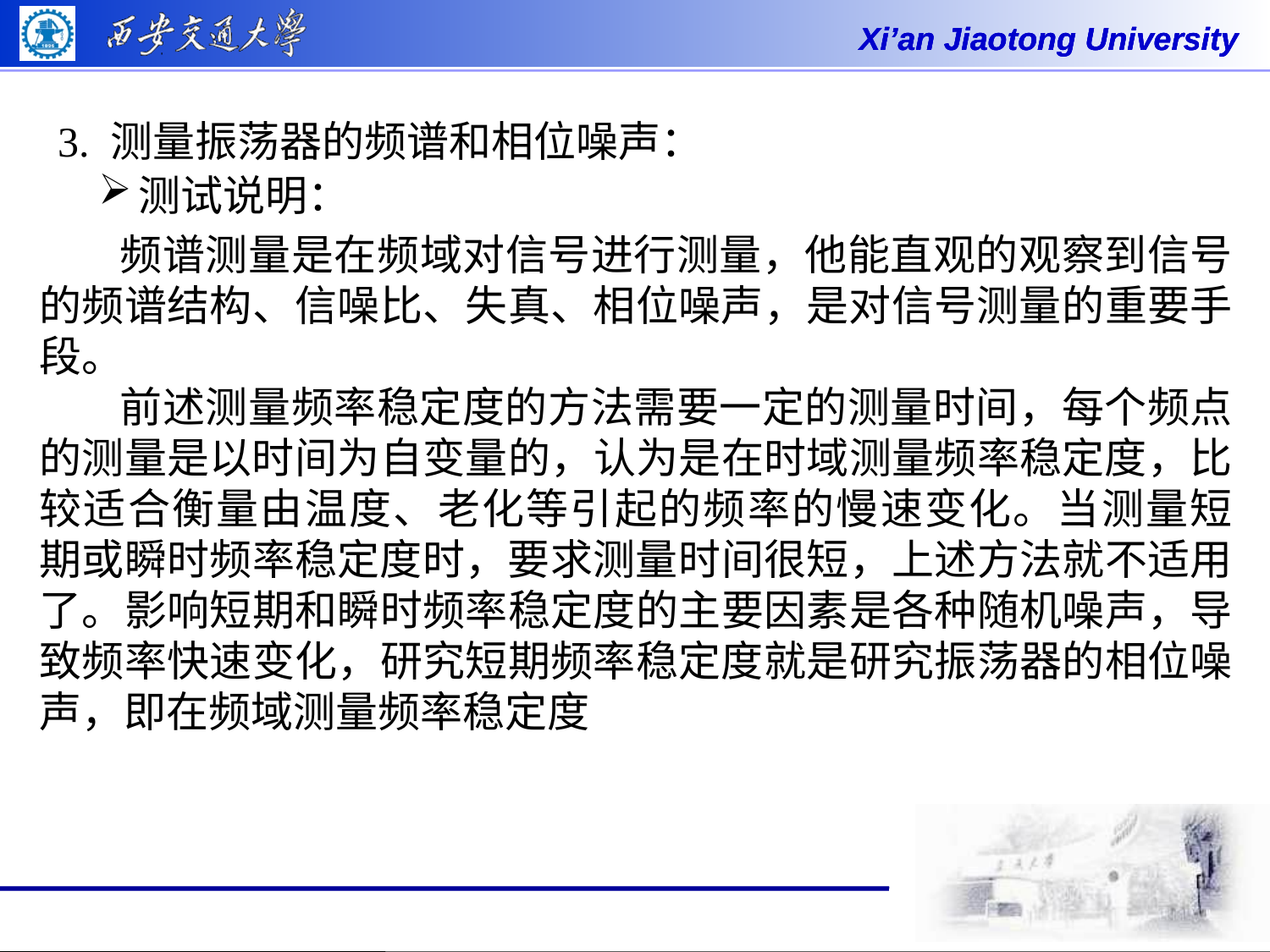

3. 测量振荡器的频谱和相位噪声：
测试说明：
       频谱测量是在频域对信号进行测量，他能直观的观察到信号的频谱结构、信噪比、失真、相位噪声，是对信号测量的重要手段。
       前述测量频率稳定度的方法需要一定的测量时间，每个频点的测量是以时间为自变量的，认为是在时域测量频率稳定度，比较适合衡量由温度、老化等引起的频率的慢速变化。当测量短 期或瞬时频率稳定度时，要求测量时间很短，上述方法就不适用了。影响短期和瞬时频率稳定度的主要因素是各种随机噪声，导致频率快速变化，研究短期频率稳定度就是研究振荡器的相位噪声，即在频域测量频率稳定度